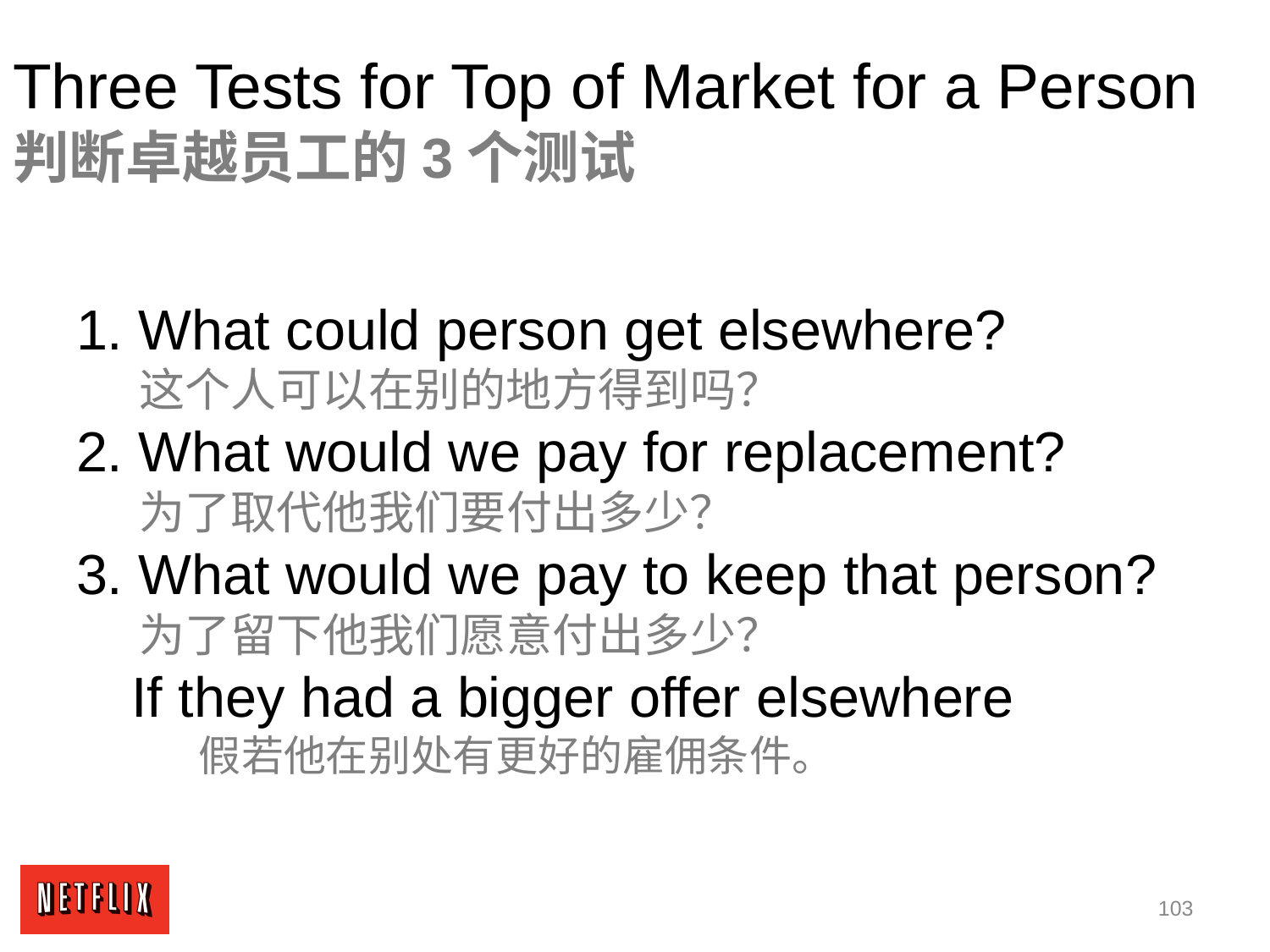

Three Tests for Top of Market for a Person
判断卓越员工的3个测试
1. What could person get elsewhere?
     这个人可以在别的地方得到吗？
2. What would we pay for replacement?
     为了取代他我们要付出多少？
3. What would we pay to keep that person?
     为了留下他我们愿意付出多少？
If they had a bigger offer elsewhere
      假若他在别处有更好的雇佣条件。
103